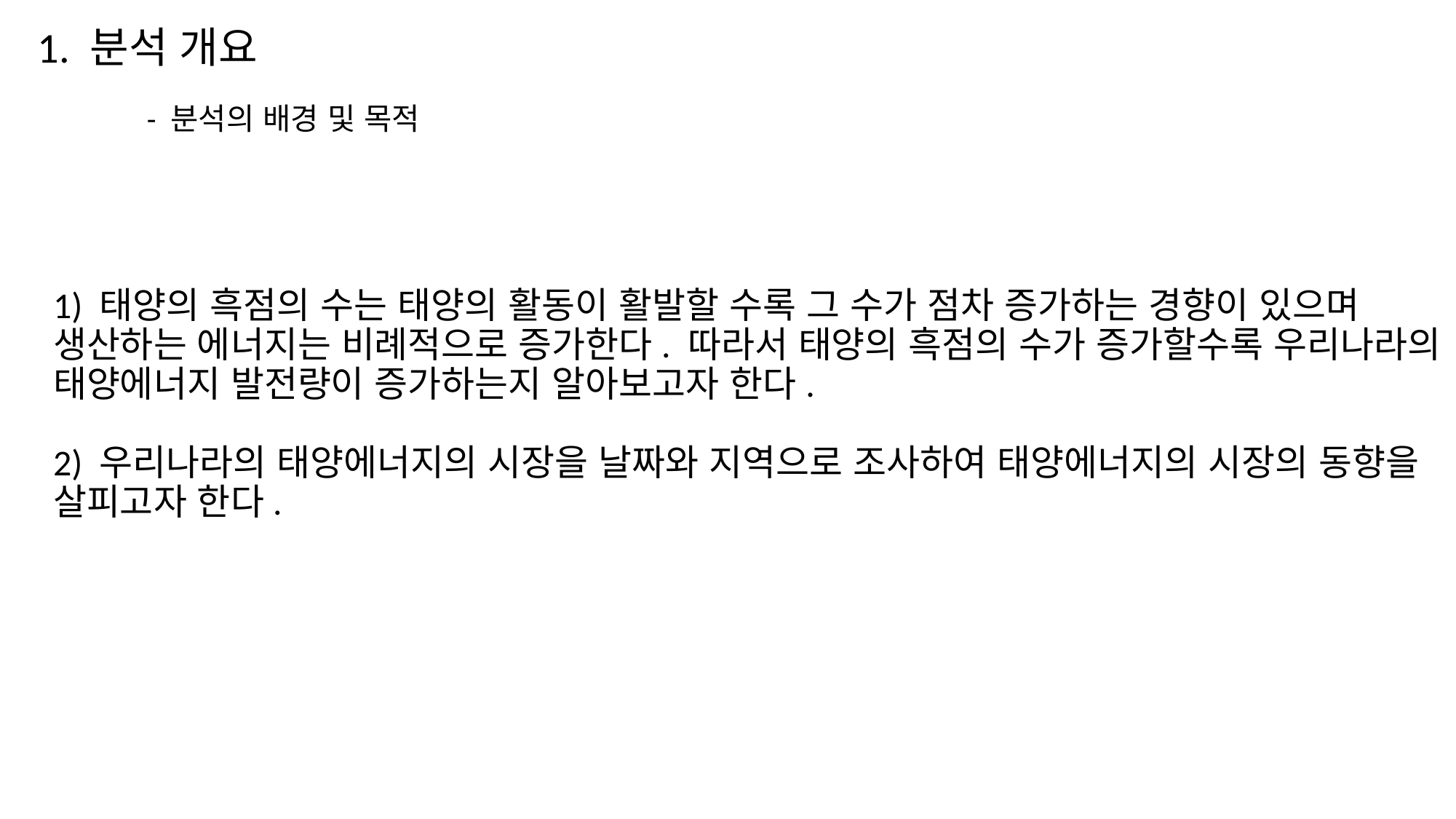

# 1. 분석 개요 - 분석의 배경 및 목적
1) 태양의 흑점의 수는 태양의 활동이 활발할 수록 그 수가 점차 증가하는 경향이 있으며 생산하는 에너지는 비례적으로 증가한다. 따라서 태양의 흑점의 수가 증가할수록 우리나라의 태양에너지 발전량이 증가하는지 알아보고자 한다.

2) 우리나라의 태양에너지의 시장을 날짜와 지역으로 조사하여 태양에너지의 시장의 동향을 살피고자 한다.